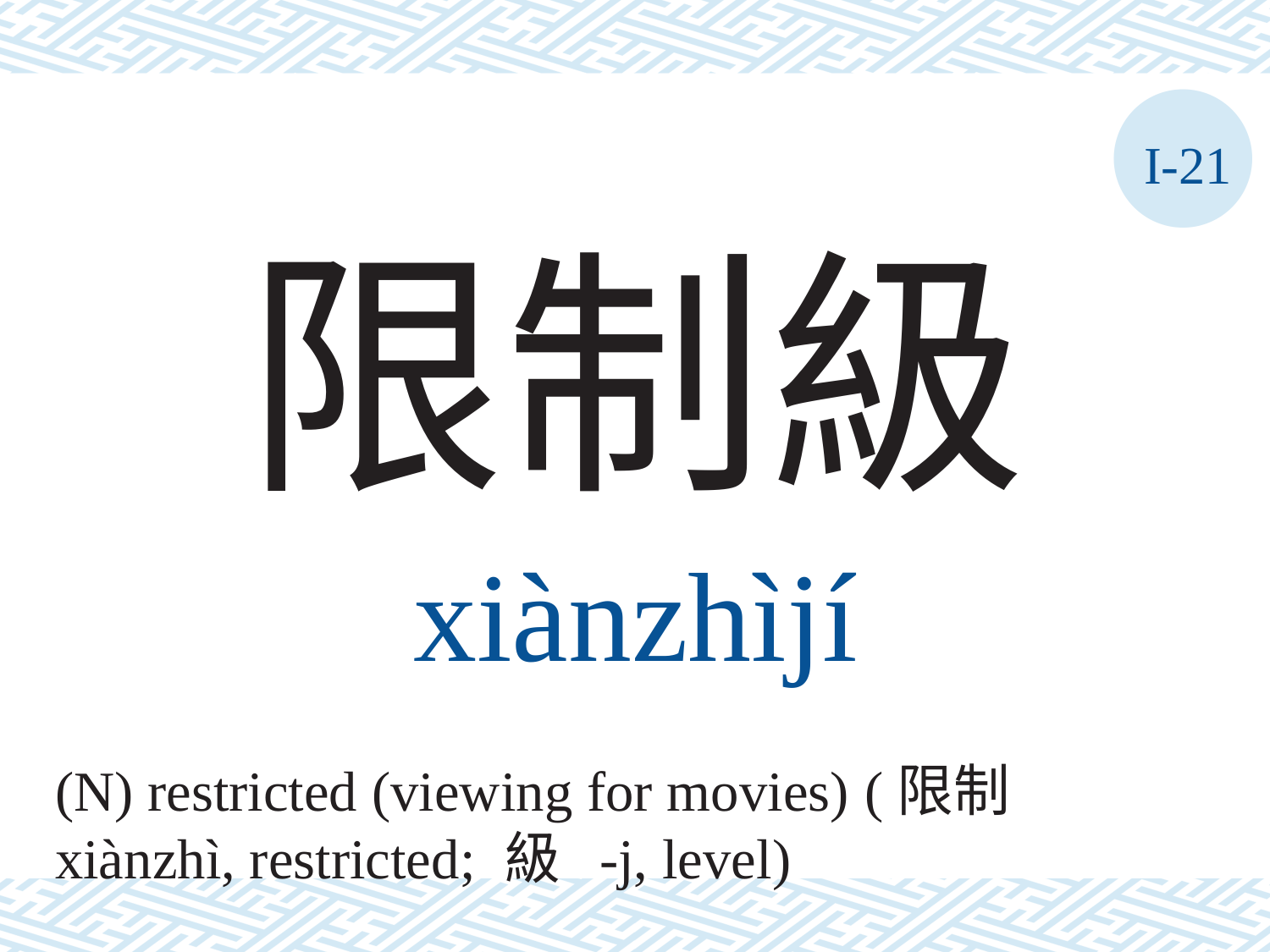

I-21
限制級
xiànzhìjí

(N) restricted (viewing for movies) (限制  xiànzhì, restricted; 級  -j, level)